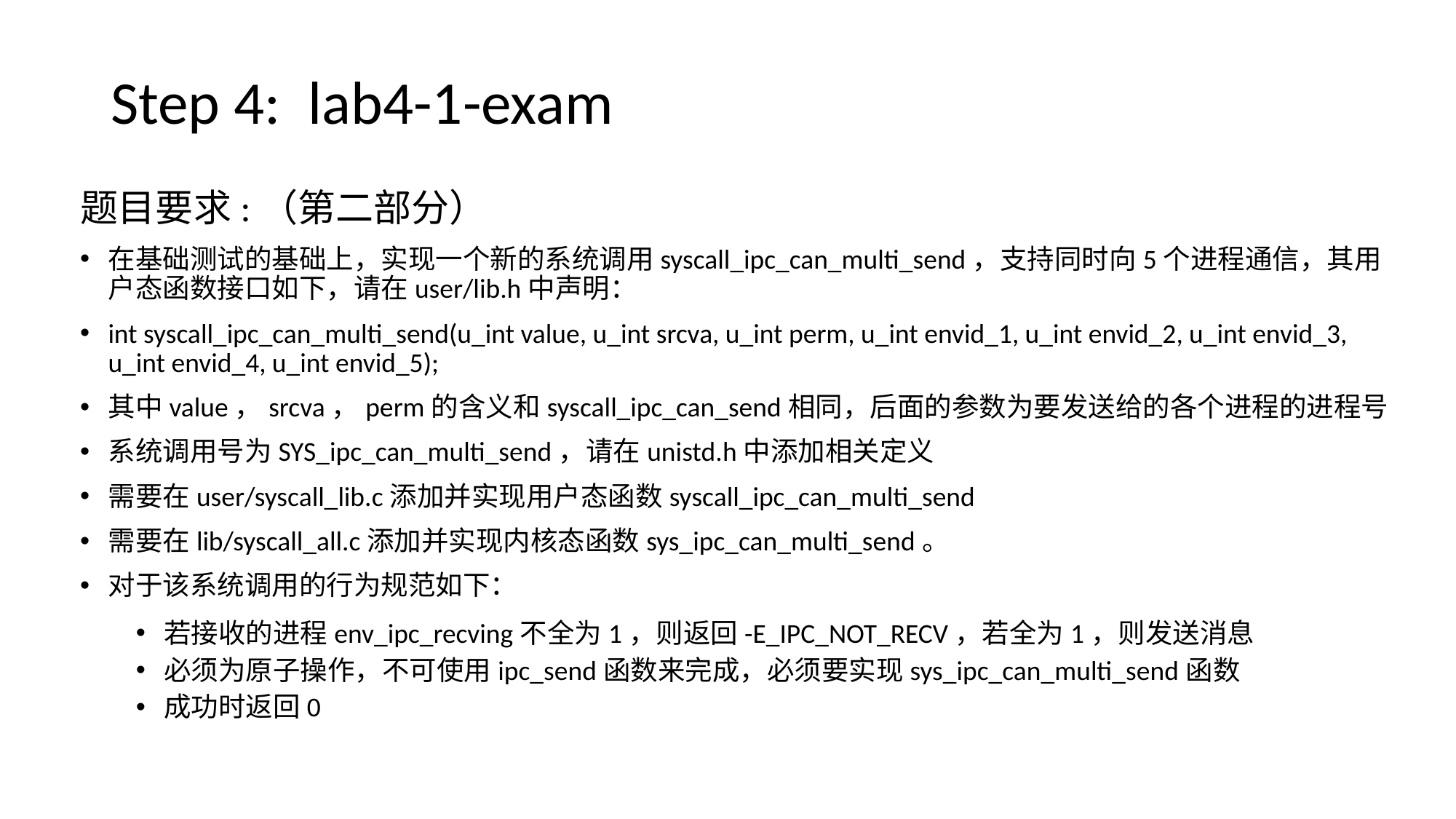

Step 4:  lab4-1-exam
题目要求:（第二部分）
在基础测试的基础上，实现一个新的系统调用syscall_ipc_can_multi_send，支持同时向5个进程通信，其用户态函数接口如下，请在user/lib.h中声明：
int syscall_ipc_can_multi_send(u_int value, u_int srcva, u_int perm, u_int envid_1, u_int envid_2, u_int envid_3, u_int envid_4, u_int envid_5);
其中value，srcva，perm的含义和syscall_ipc_can_send相同，后面的参数为要发送给的各个进程的进程号
系统调用号为SYS_ipc_can_multi_send，请在unistd.h中添加相关定义
需要在user/syscall_lib.c添加并实现用户态函数syscall_ipc_can_multi_send
需要在lib/syscall_all.c添加并实现内核态函数sys_ipc_can_multi_send。
对于该系统调用的行为规范如下：
若接收的进程env_ipc_recving不全为1，则返回-E_IPC_NOT_RECV，若全为1，则发送消息
必须为原子操作，不可使用ipc_send函数来完成，必须要实现sys_ipc_can_multi_send函数
成功时返回0